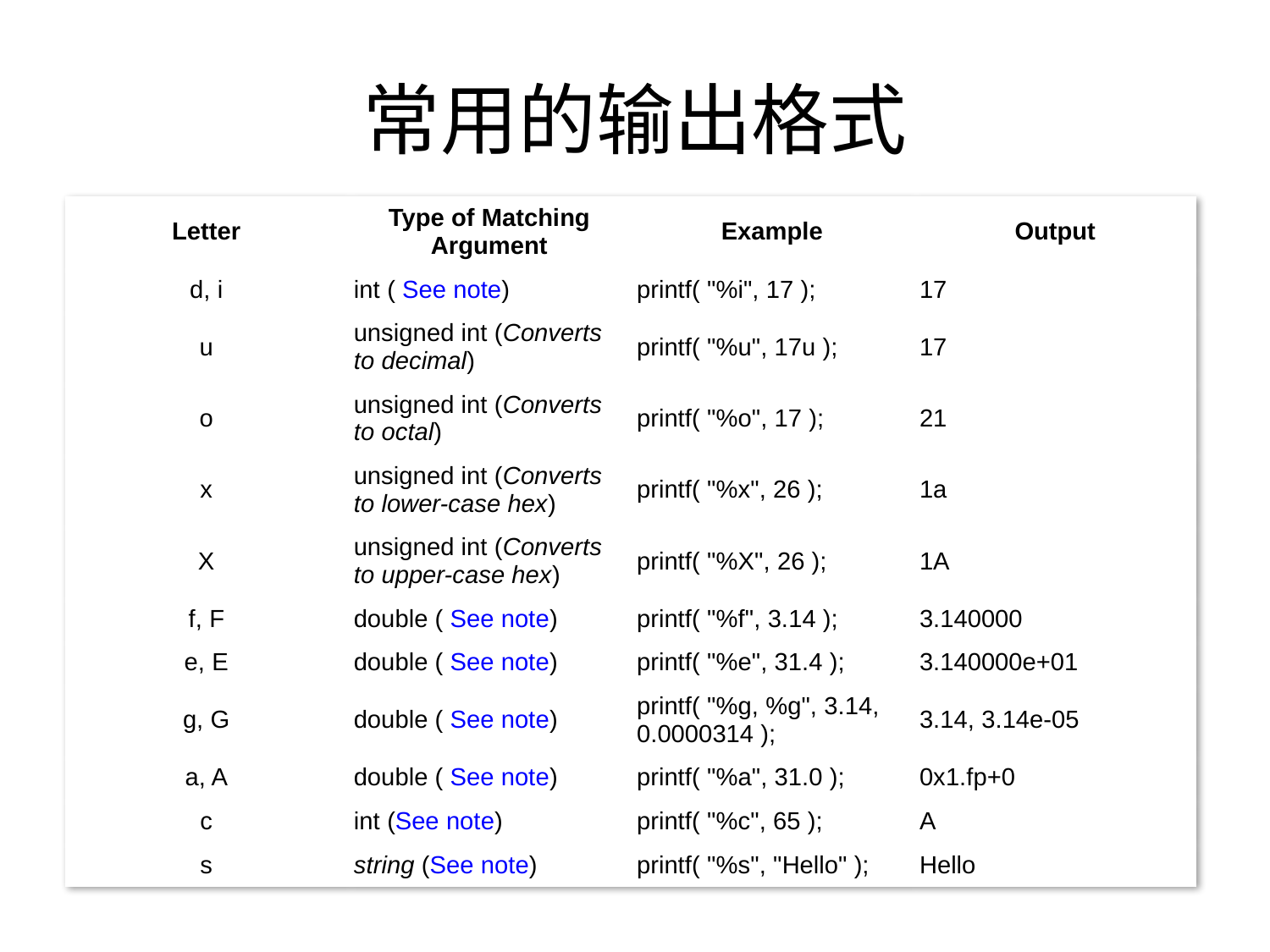

# 常用的输出格式
| Letter | Type of Matching Argument | Example | Output |
| --- | --- | --- | --- |
| d, i | int ( See note) | printf( "%i", 17 ); | 17 |
| u | unsigned int (Converts to decimal) | printf( "%u", 17u ); | 17 |
| o | unsigned int (Converts to octal) | printf( "%o", 17 ); | 21 |
| x | unsigned int (Converts to lower-case hex) | printf( "%x", 26 ); | 1a |
| X | unsigned int (Converts to upper-case hex) | printf( "%X", 26 ); | 1A |
| f, F | double ( See note) | printf( "%f", 3.14 ); | 3.140000 |
| e, E | double ( See note) | printf( "%e", 31.4 ); | 3.140000e+01 |
| g, G | double ( See note) | printf( "%g, %g", 3.14, 0.0000314 ); | 3.14, 3.14e-05 |
| a, A | double ( See note) | printf( "%a", 31.0 ); | 0x1.fp+0 |
| c | int (See note) | printf( "%c", 65 ); | A |
| s | string (See note) | printf( "%s", "Hello" ); | Hello |